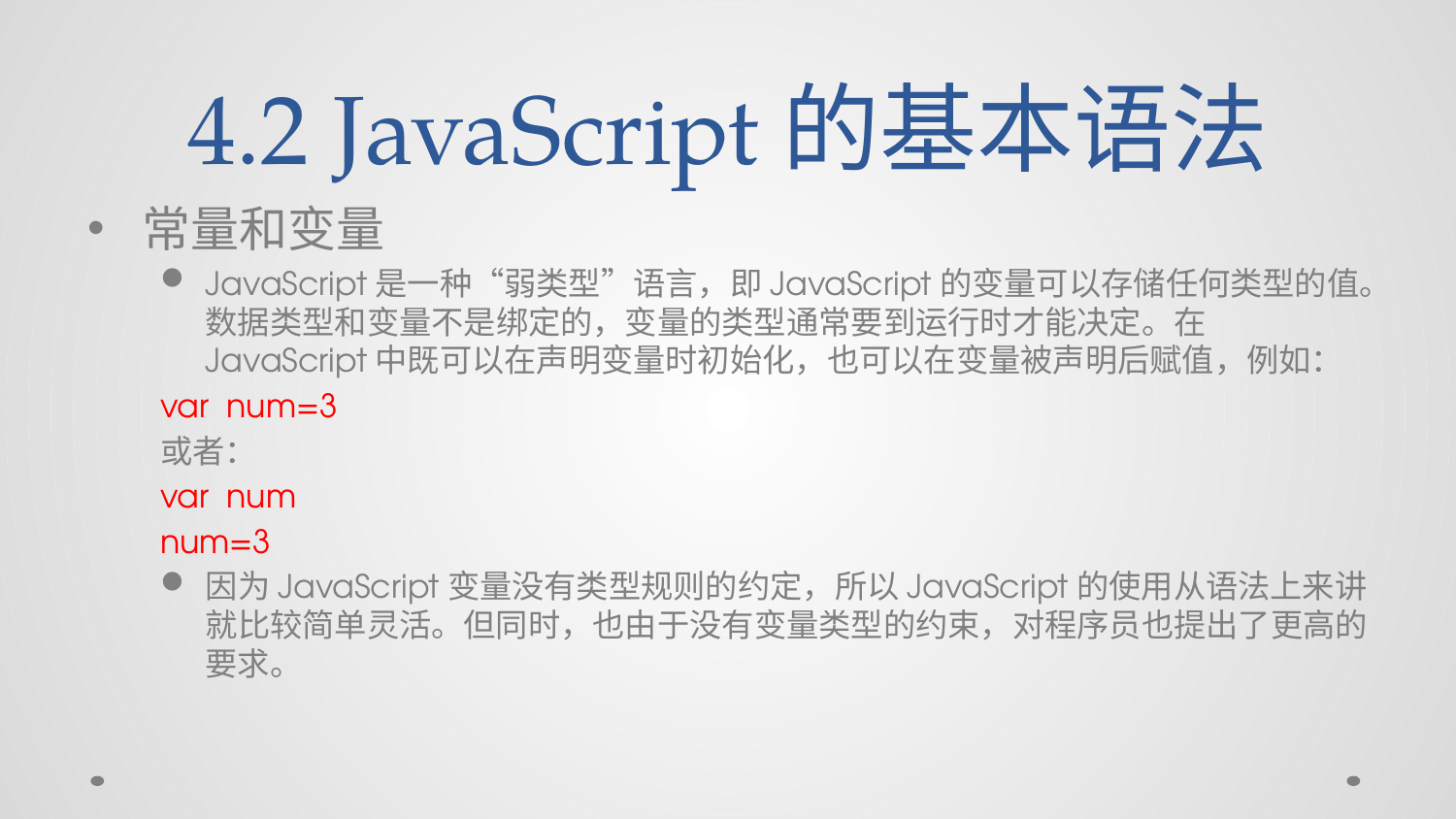

# 4.2 JavaScript的基本语法
常量和变量
JavaScript是一种“弱类型”语言，即JavaScript的变量可以存储任何类型的值。数据类型和变量不是绑定的，变量的类型通常要到运行时才能决定。在JavaScript中既可以在声明变量时初始化，也可以在变量被声明后赋值，例如：
var  num=3
或者：
var  num
num=3
因为JavaScript变量没有类型规则的约定，所以JavaScript的使用从语法上来讲就比较简单灵活。但同时，也由于没有变量类型的约束，对程序员也提出了更高的要求。